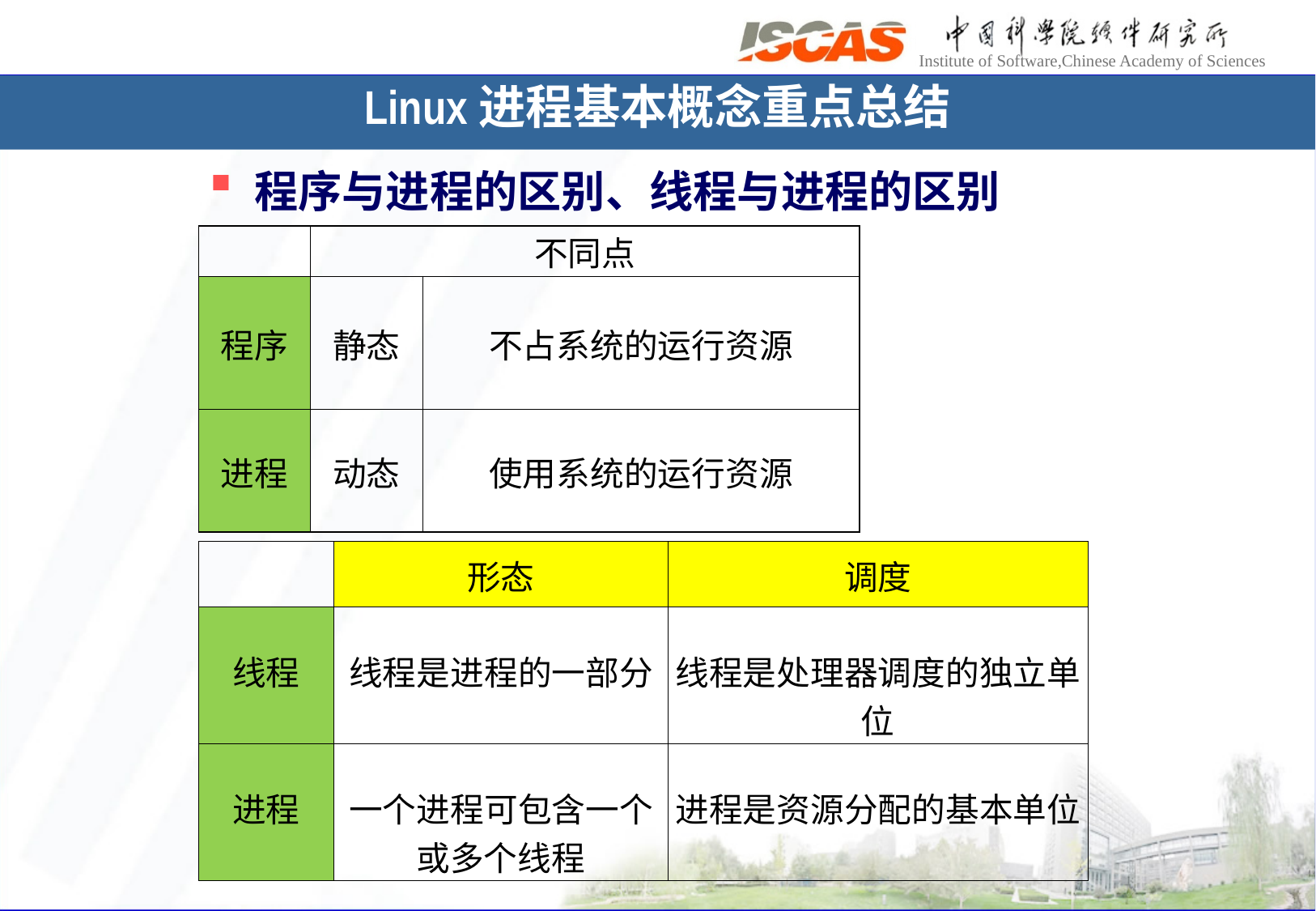

# Linux进程基本概念重点总结
程序与进程的区别、线程与进程的区别
|  | 不同点 |  |
| --- | --- | --- |
| 程序 | 静态 | 不占系统的运行资源 |
| 进程 | 动态 | 使用系统的运行资源 |
|  | 形态 | 调度 |
| --- | --- | --- |
| 线程 | 线程是进程的一部分 | 线程是处理器调度的独立单位 |
| 进程 | 一个进程可包含一个或多个线程 | 进程是资源分配的基本单位 |